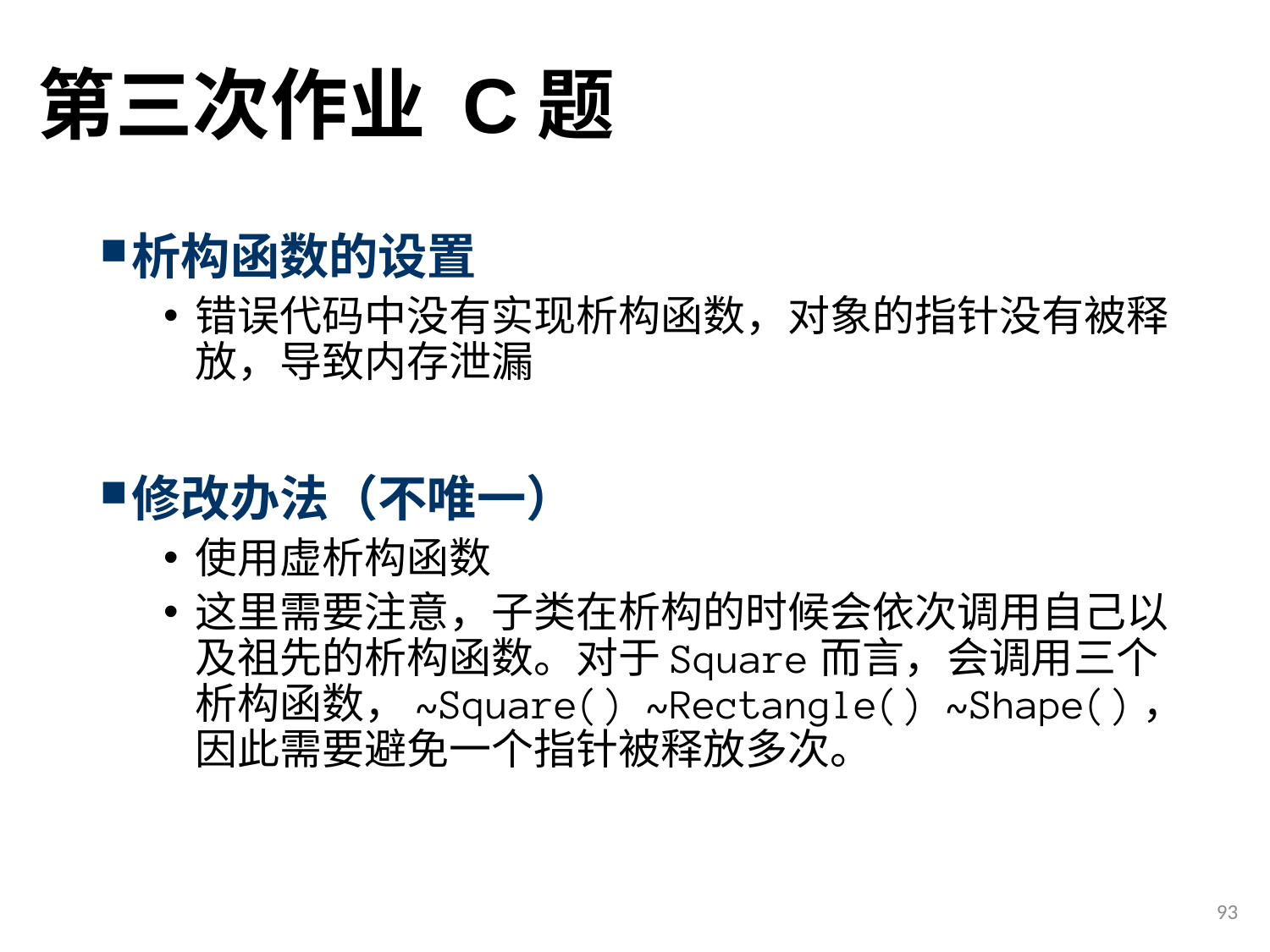

# 第三次作业 C题
析构函数的设置
错误代码中没有实现析构函数，对象的指针没有被释放，导致内存泄漏

修改办法（不唯一）
使用虚析构函数
这里需要注意，子类在析构的时候会依次调用自己以及祖先的析构函数。对于Square而言，会调用三个析构函数，~Square() ~Rectangle() ~Shape()，因此需要避免一个指针被释放多次。
93